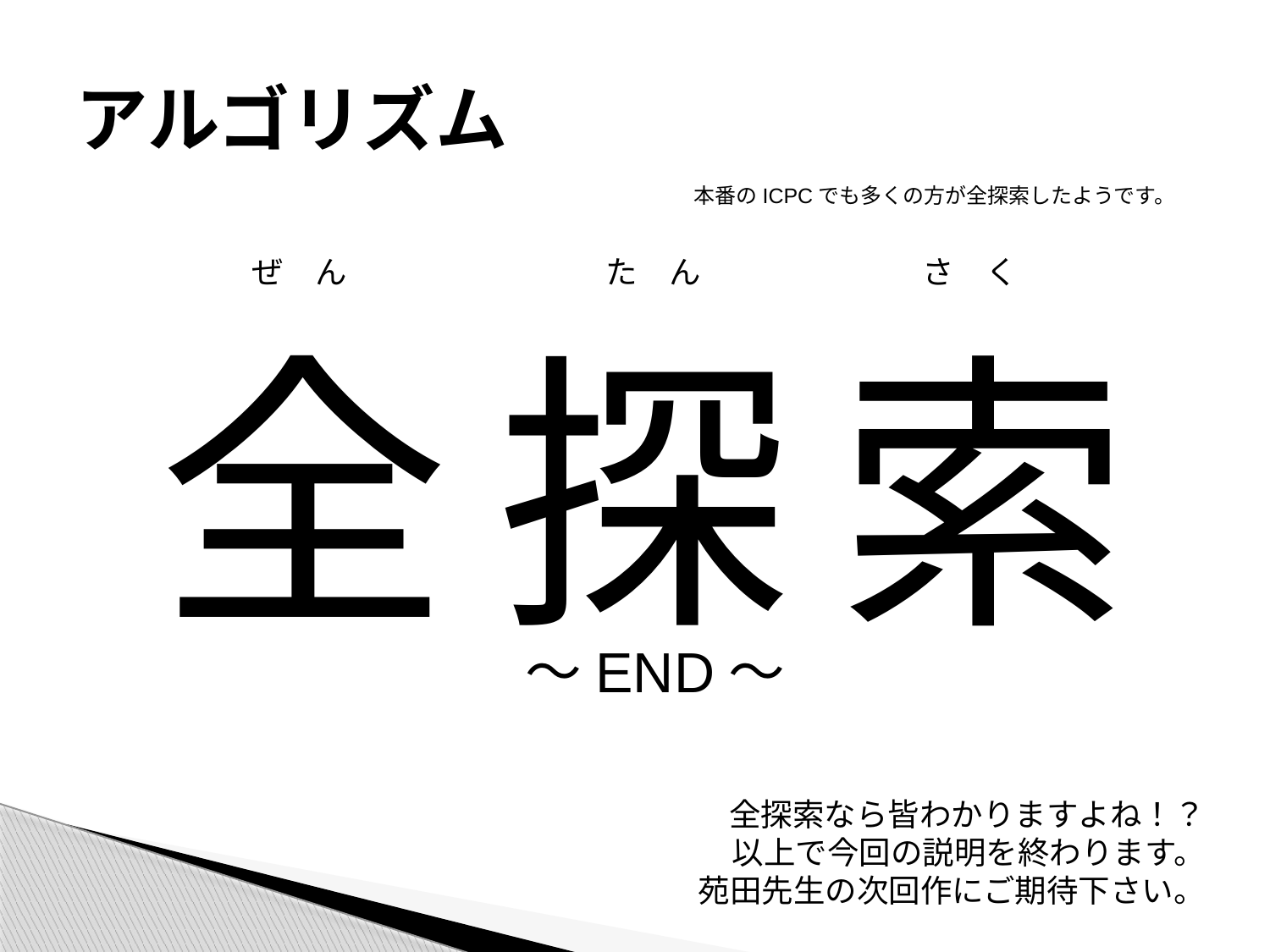

# アルゴリズム
本番のICPCでも多くの方が全探索したようです。
ぜ　ん
た　ん
さ　く
全
探
索
～END～
全探索なら皆わかりますよね！？
以上で今回の説明を終わります。
苑田先生の次回作にご期待下さい。